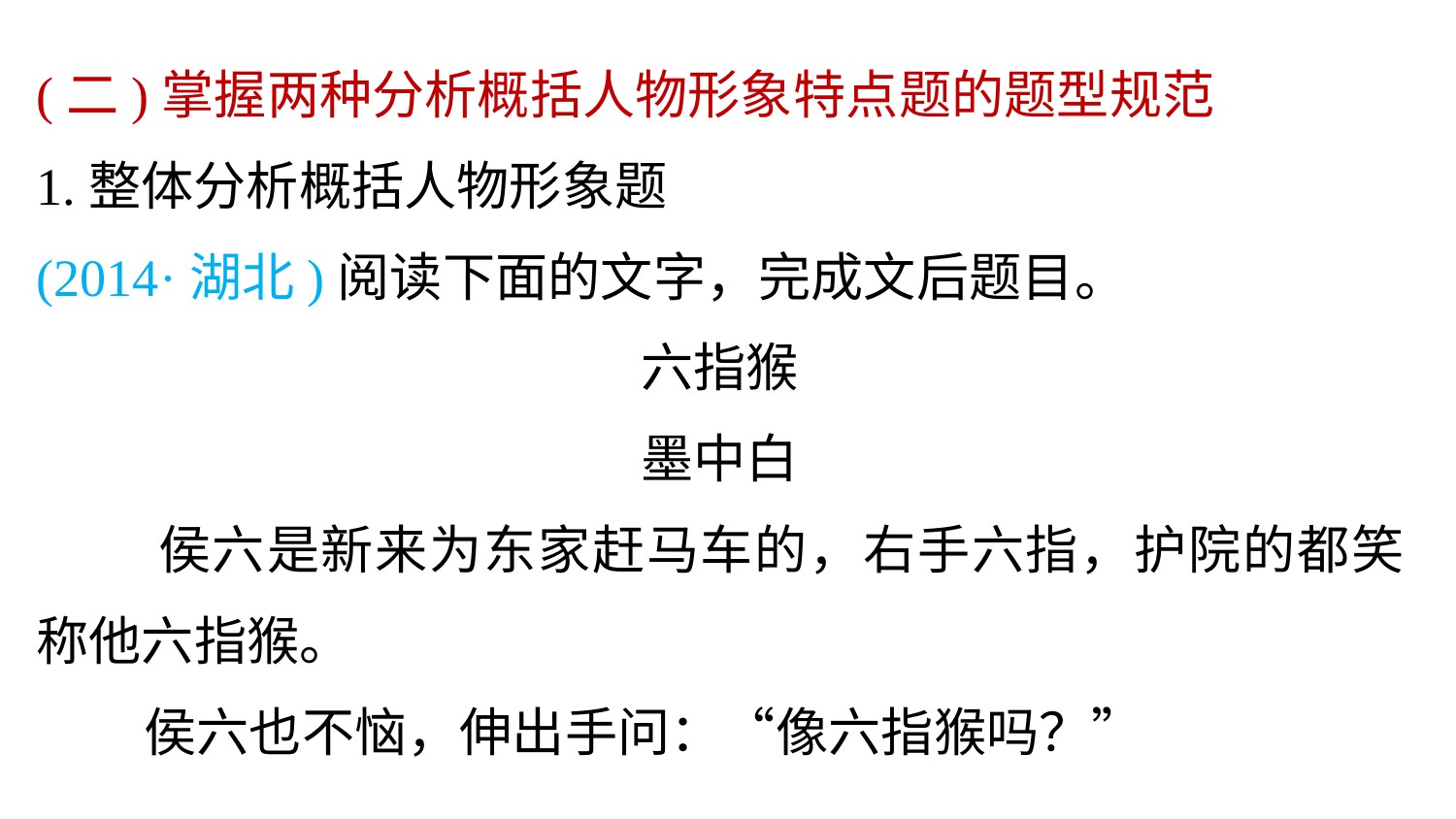

(二)掌握两种分析概括人物形象特点题的题型规范
1.整体分析概括人物形象题
(2014·湖北)阅读下面的文字，完成文后题目。
六指猴
墨中白
        侯六是新来为东家赶马车的，右手六指，护院的都笑称他六指猴。
        侯六也不恼，伸出手问：“像六指猴吗？”